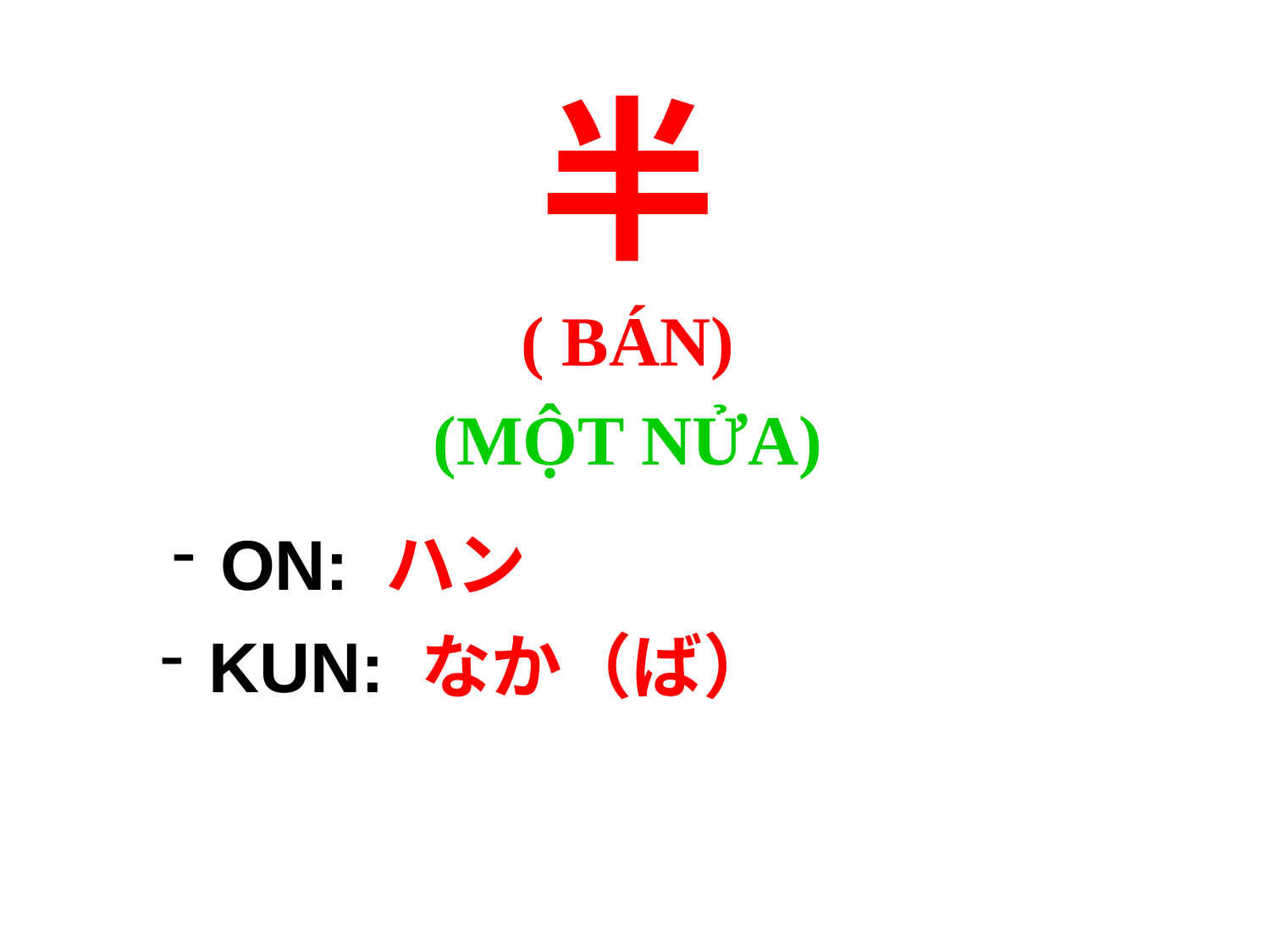

半
( BÁN)
(MỘT NỬA)
ON: ハン

KUN: なか（ば）